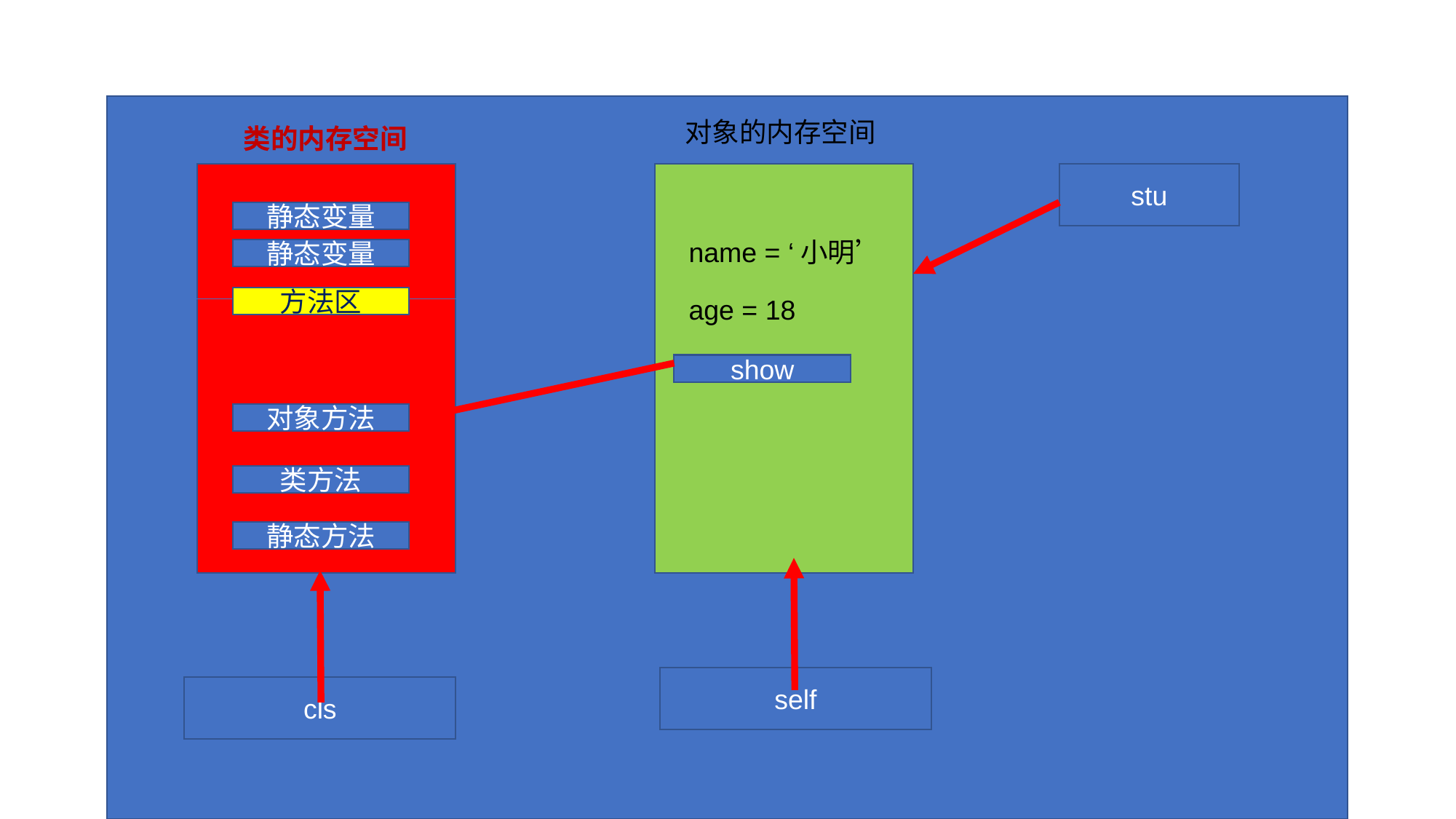

对象的内存空间
类的内存空间

stu
静态变量
name = ‘小明’
静态变量
方法区
age = 18
show
对象方法
类方法
静态方法
self
cls